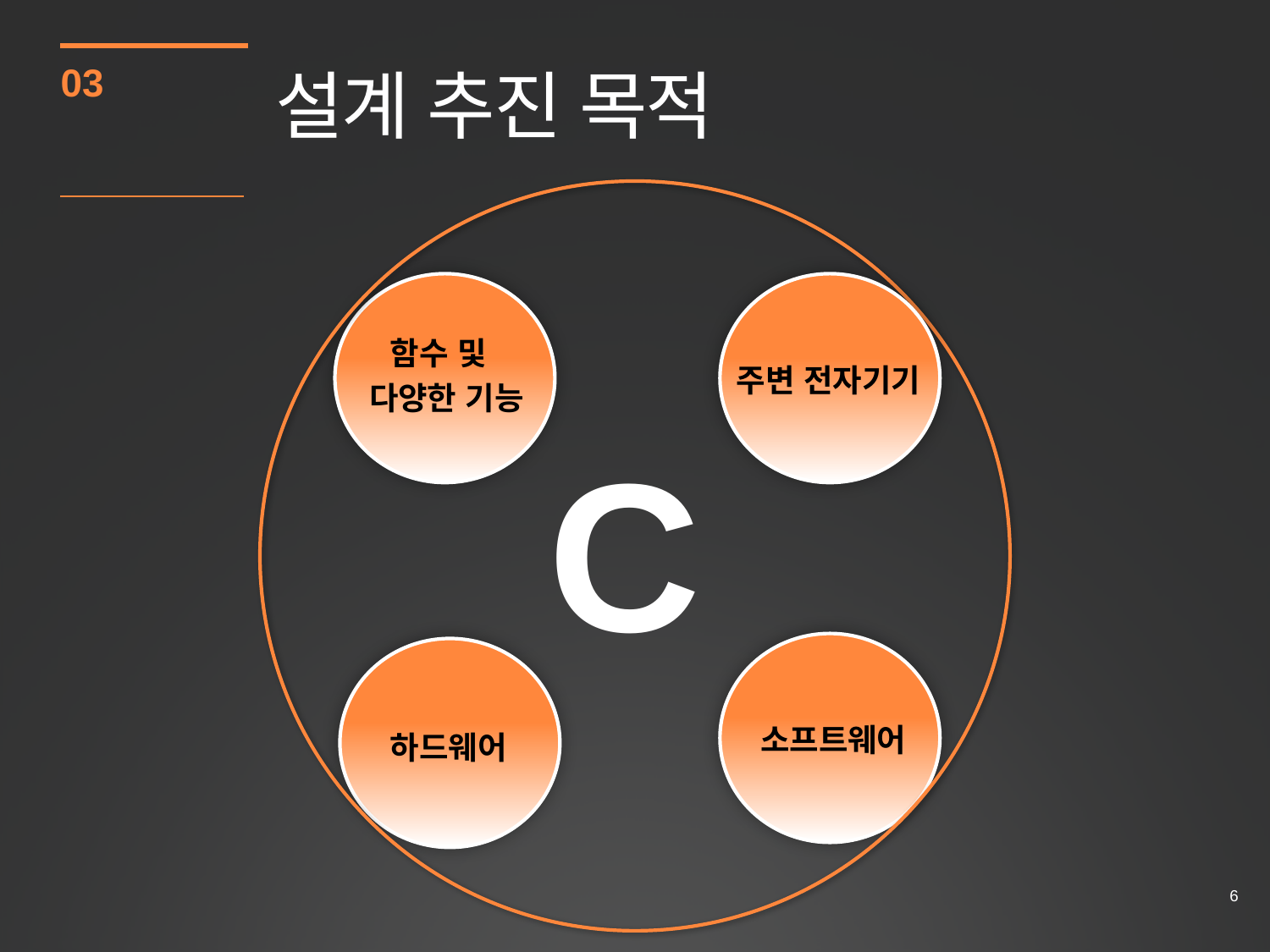

03
# 설계 추진 목적

함수 및
 다양한 기능
주변 전자기기

C
소프트웨어

하드웨어